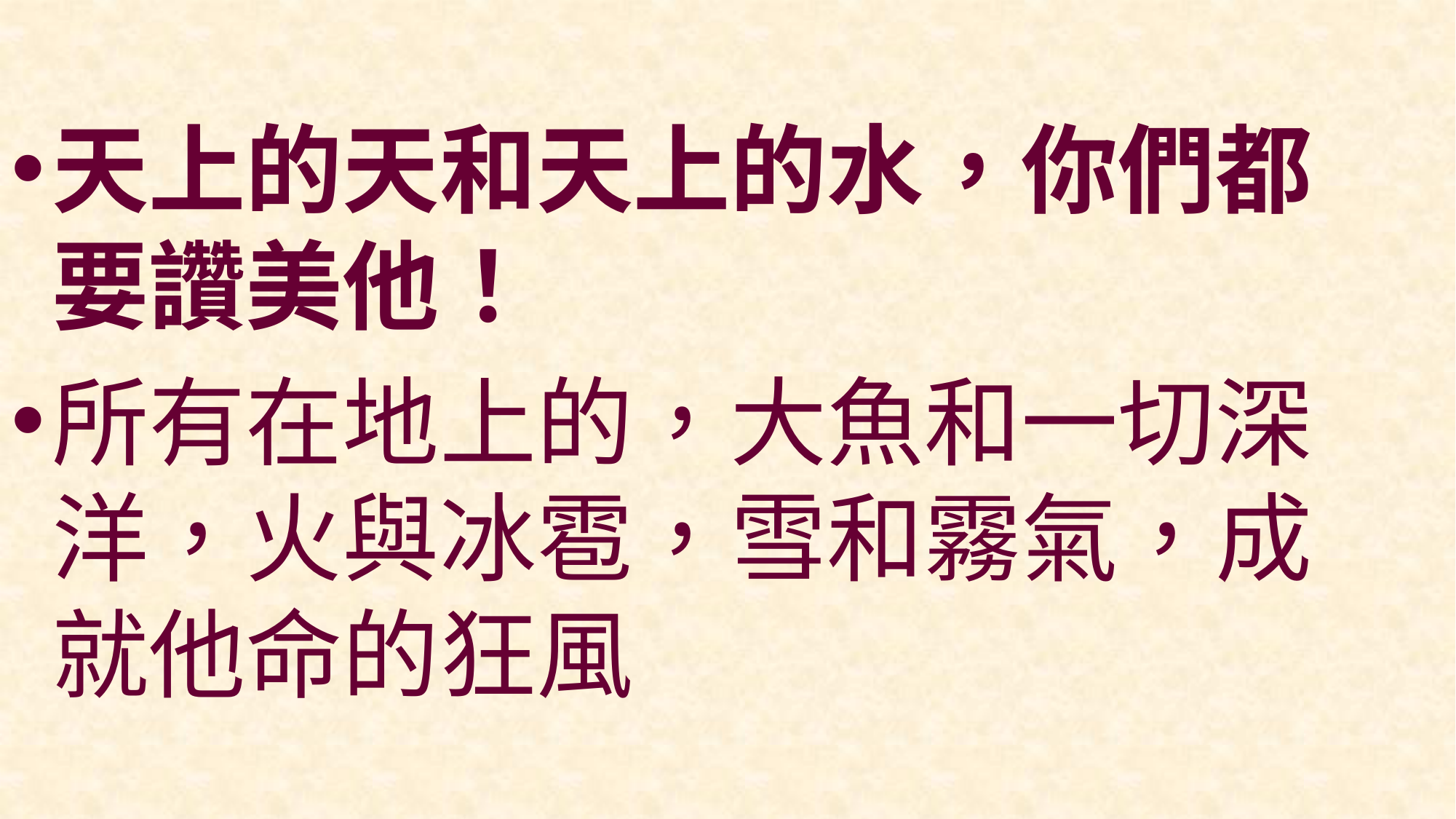

天上的天和天上的水，你們都要讚美他！
所有在地上的，大魚和一切深洋，火與冰雹，雪和霧氣，成就他命的狂風